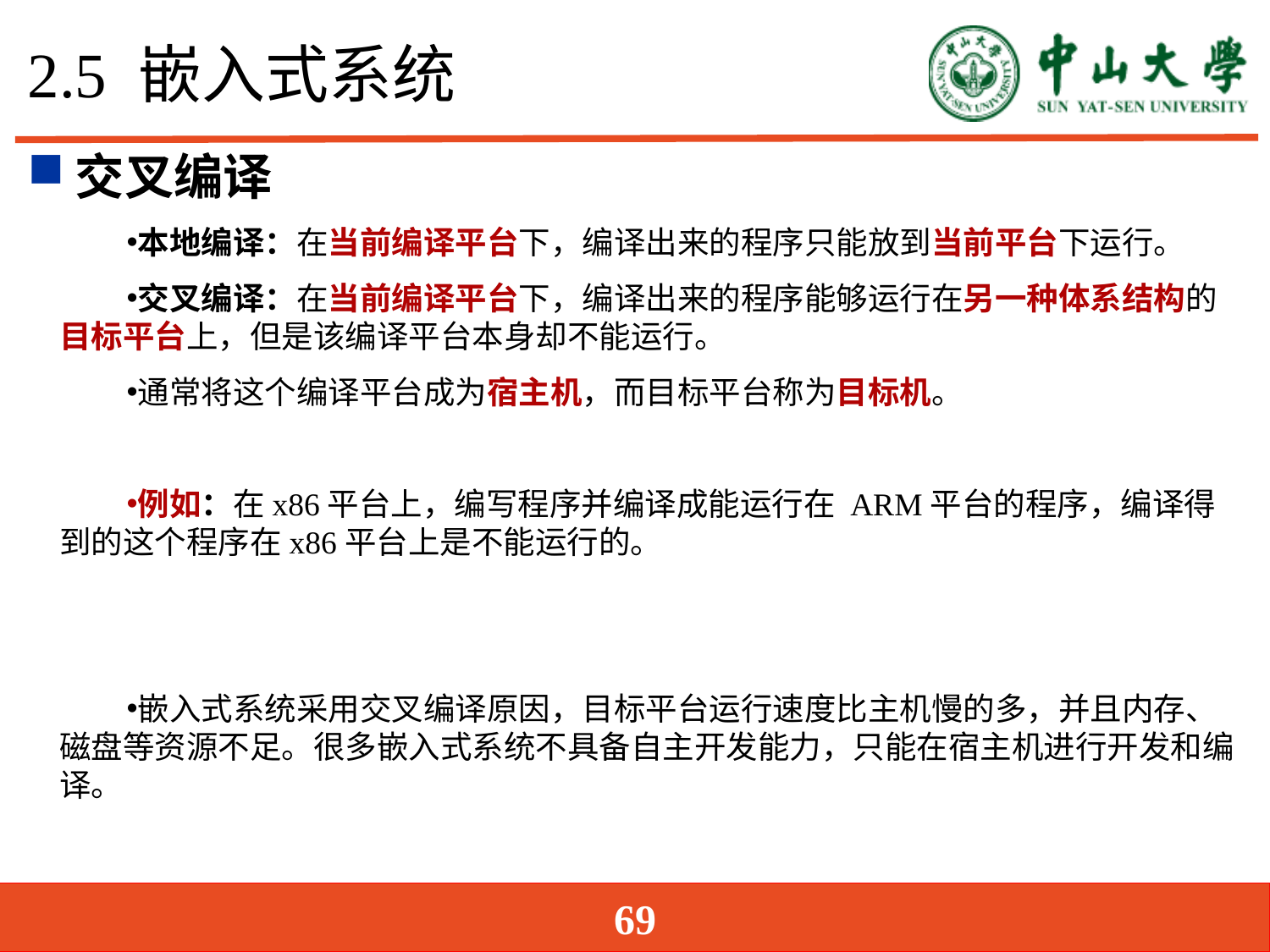

# 2.5 嵌入式系统
交叉编译
本地编译：在当前编译平台下，编译出来的程序只能放到当前平台下运行。
交叉编译：在当前编译平台下，编译出来的程序能够运行在另一种体系结构的目标平台上，但是该编译平台本身却不能运行。
通常将这个编译平台成为宿主机，而目标平台称为目标机。

例如：在x86平台上，编写程序并编译成能运行在 ARM平台的程序，编译得到的这个程序在x86平台上是不能运行的。

嵌入式系统采用交叉编译原因，目标平台运行速度比主机慢的多，并且内存、磁盘等资源不足。很多嵌入式系统不具备自主开发能力，只能在宿主机进行开发和编译。

69